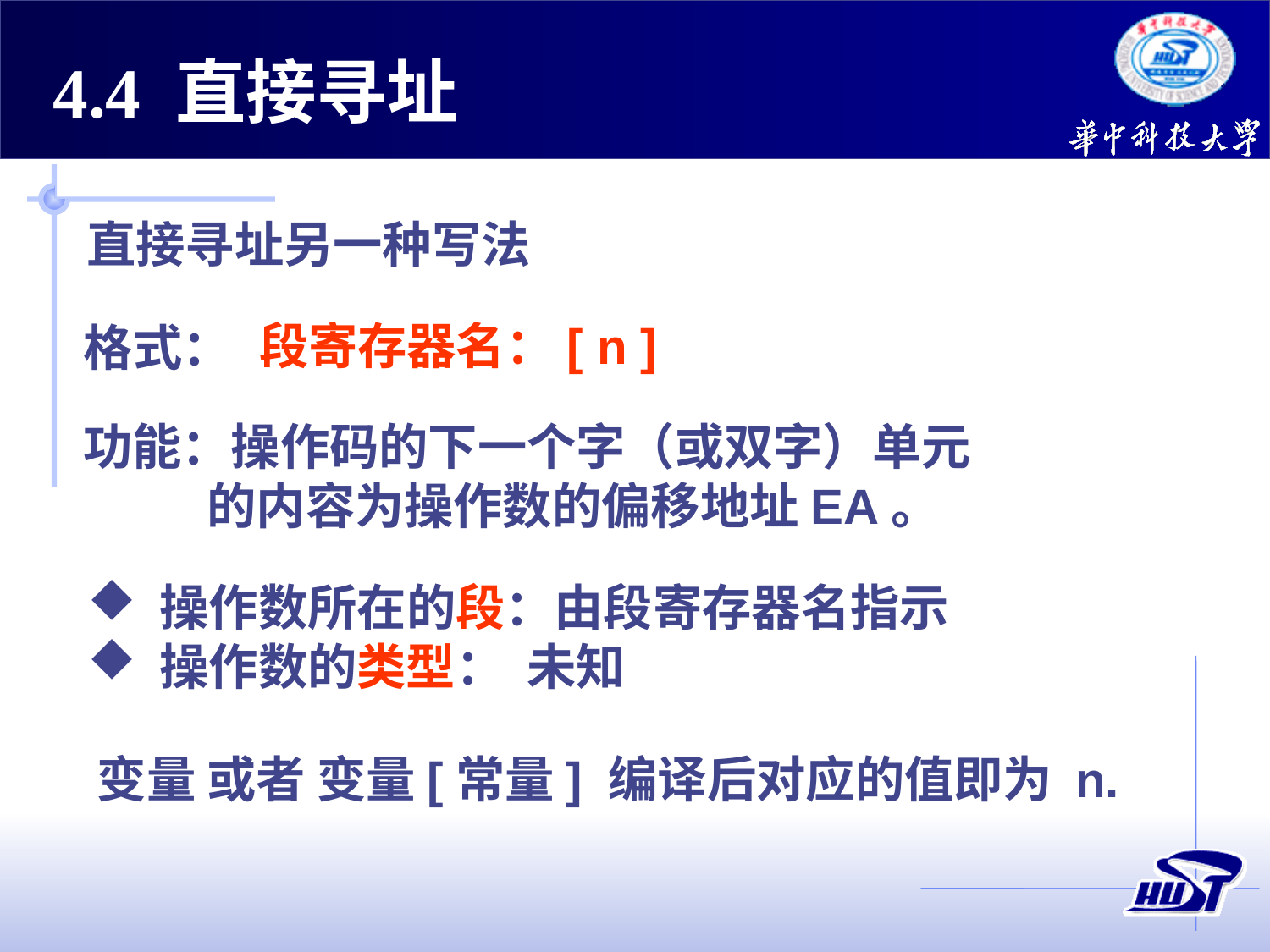

4.4 直接寻址
直接寻址另一种写法
段寄存器名：[ n ]
格式：
功能：操作码的下一个字（或双字）单元
          的内容为操作数的偏移地址EA。
 操作数所在的段：由段寄存器名指示
 操作数的类型：  未知
变量 或者 变量[常量] 编译后对应的值即为 n.